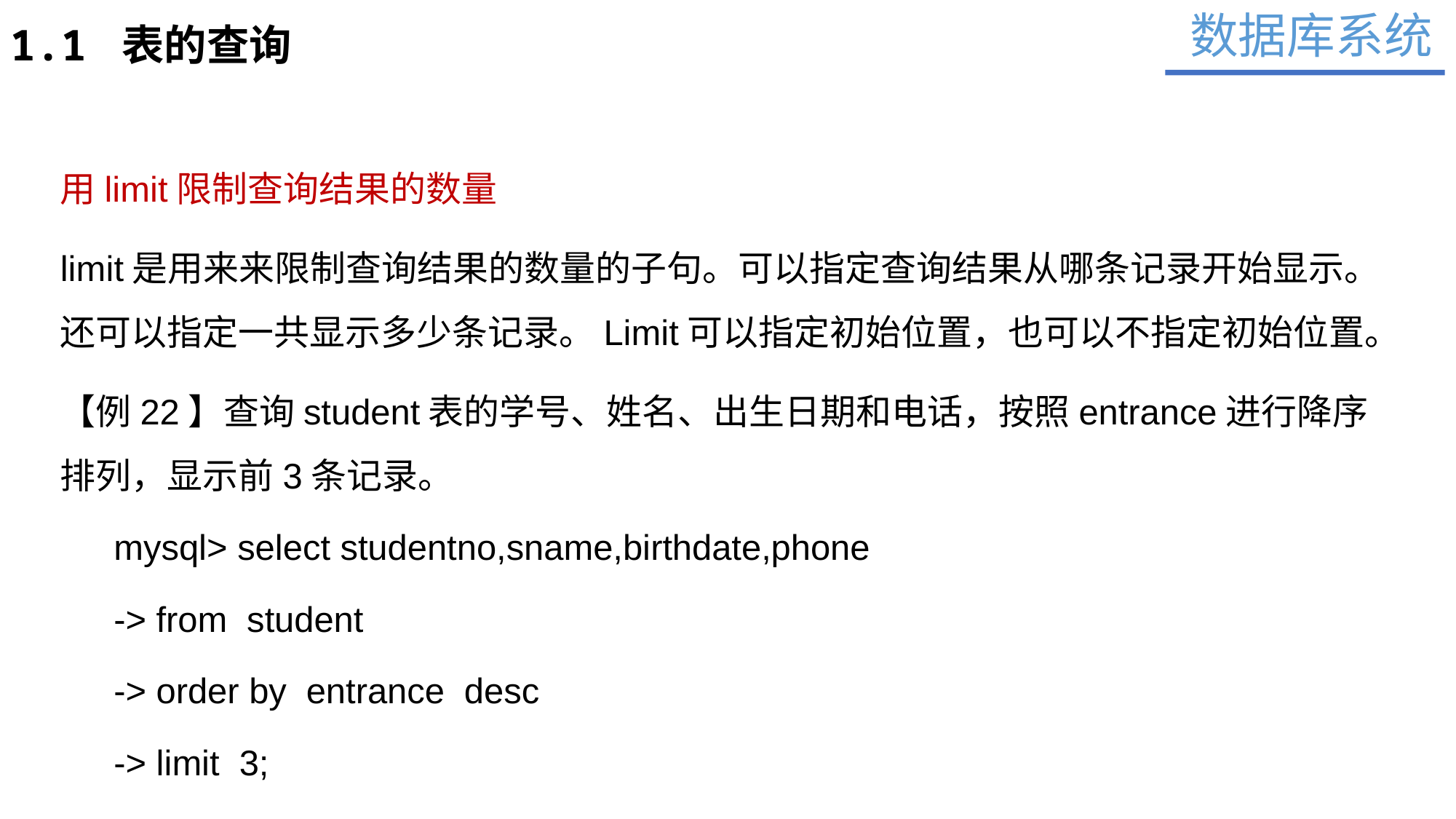

数据库系统
1.1 表的查询

用limit限制查询结果的数量
limit是用来来限制查询结果的数量的子句。可以指定查询结果从哪条记录开始显示。还可以指定一共显示多少条记录。Limit可以指定初始位置，也可以不指定初始位置。
【例22】查询student表的学号、姓名、出生日期和电话，按照entrance进行降序排列，显示前3条记录。
mysql> select studentno,sname,birthdate,phone
-> from  student
-> order by  entrance  desc
-> limit  3;